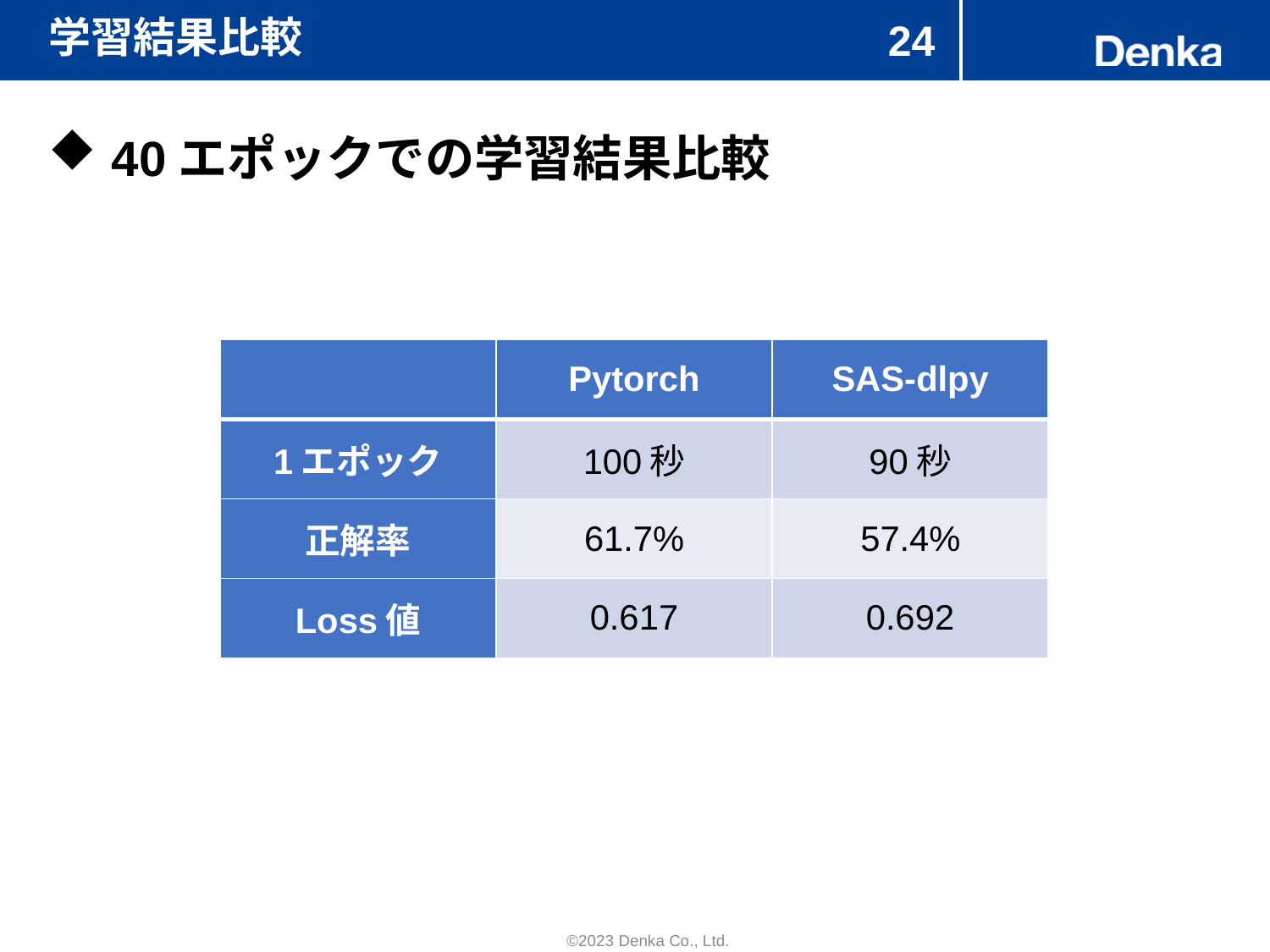

# 学習結果比較
24
40エポックでの学習結果比較
|  | Pytorch | SAS-dlpy |
| --- | --- | --- |
| 1エポック | 100秒 | 90秒 |
| 正解率 | 61.7% | 57.4% |
| Loss値 | 0.617 | 0.692 |